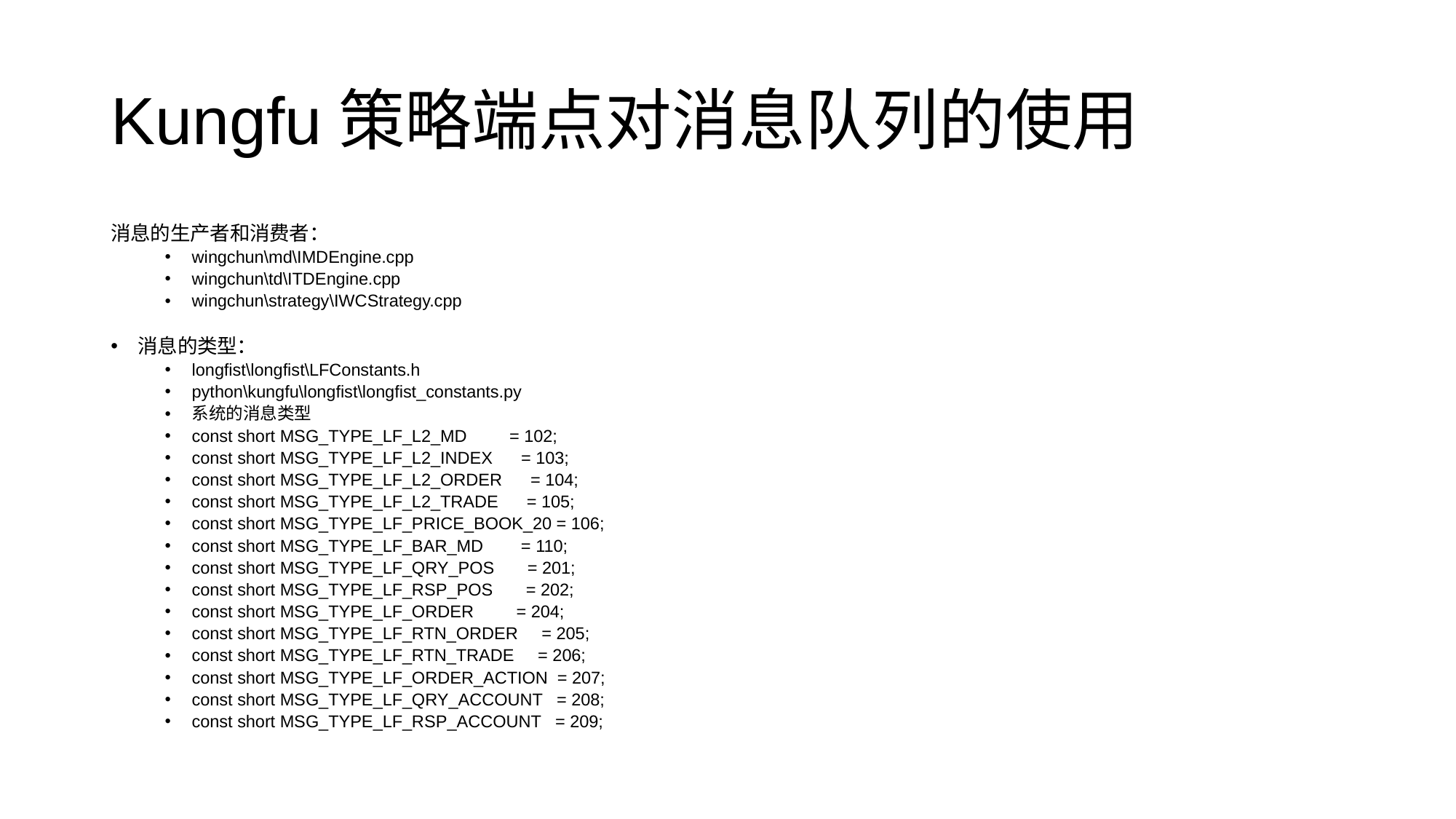

# Kungfu策略端点对消息队列的使用
消息的生产者和消费者：
wingchun\md\IMDEngine.cpp
wingchun\td\ITDEngine.cpp
wingchun\strategy\IWCStrategy.cpp
消息的类型：
longfist\longfist\LFConstants.h
python\kungfu\longfist\longfist_constants.py
系统的消息类型
const short MSG_TYPE_LF_L2_MD         = 102;
const short MSG_TYPE_LF_L2_INDEX      = 103;
const short MSG_TYPE_LF_L2_ORDER      = 104;
const short MSG_TYPE_LF_L2_TRADE      = 105;
const short MSG_TYPE_LF_PRICE_BOOK_20 = 106;
const short MSG_TYPE_LF_BAR_MD        = 110;
const short MSG_TYPE_LF_QRY_POS       = 201;
const short MSG_TYPE_LF_RSP_POS       = 202;
const short MSG_TYPE_LF_ORDER         = 204;
const short MSG_TYPE_LF_RTN_ORDER     = 205;
const short MSG_TYPE_LF_RTN_TRADE     = 206;
const short MSG_TYPE_LF_ORDER_ACTION  = 207;
const short MSG_TYPE_LF_QRY_ACCOUNT   = 208;
const short MSG_TYPE_LF_RSP_ACCOUNT   = 209;